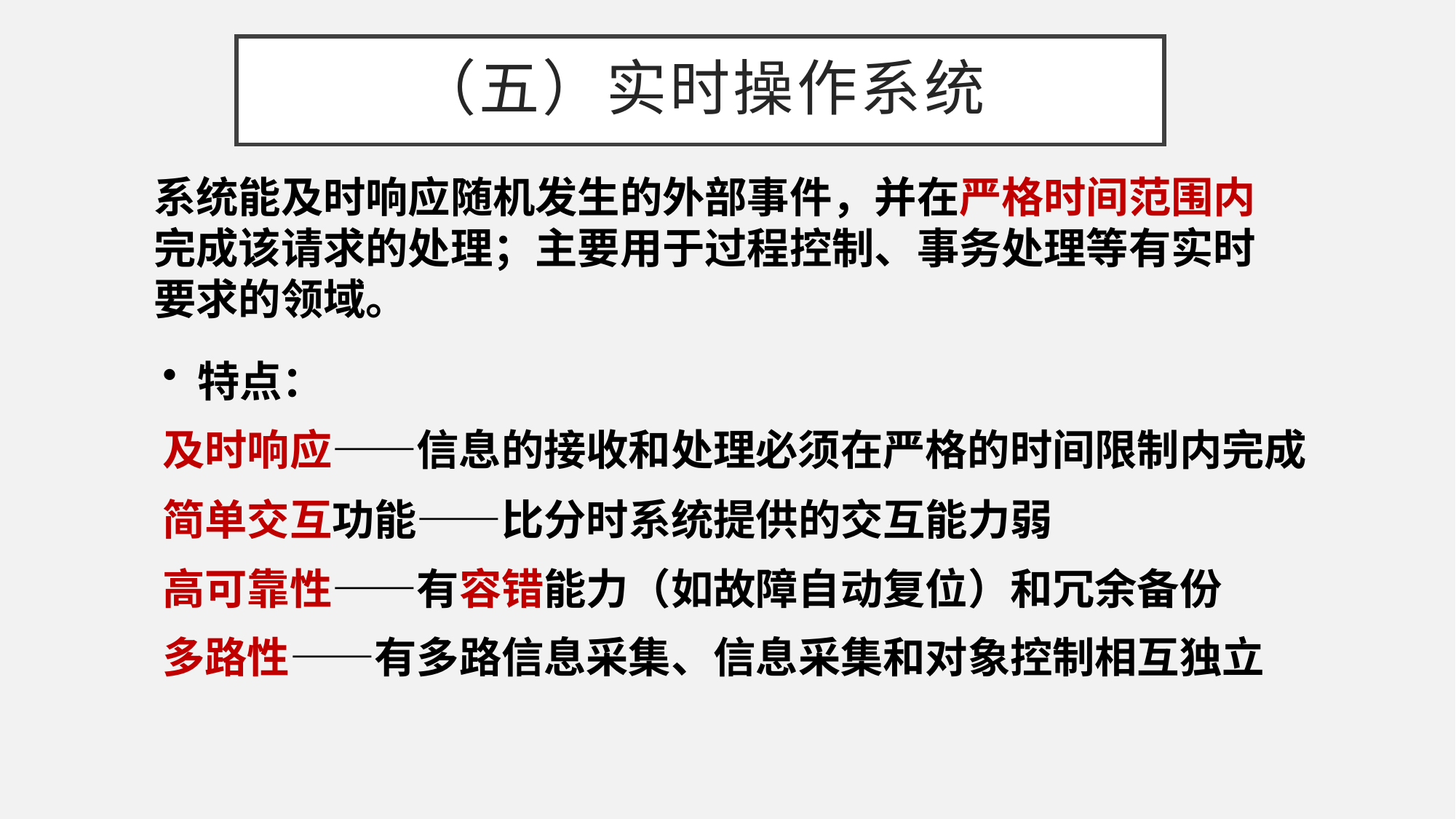

# （五）实时操作系统
系统能及时响应随机发生的外部事件，并在严格时间范围内完成该请求的处理；主要用于过程控制、事务处理等有实时要求的领域。
 特点：
及时响应——信息的接收和处理必须在严格的时间限制内完成
简单交互功能——比分时系统提供的交互能力弱
高可靠性——有容错能力（如故障自动复位）和冗余备份
多路性——有多路信息采集、信息采集和对象控制相互独立